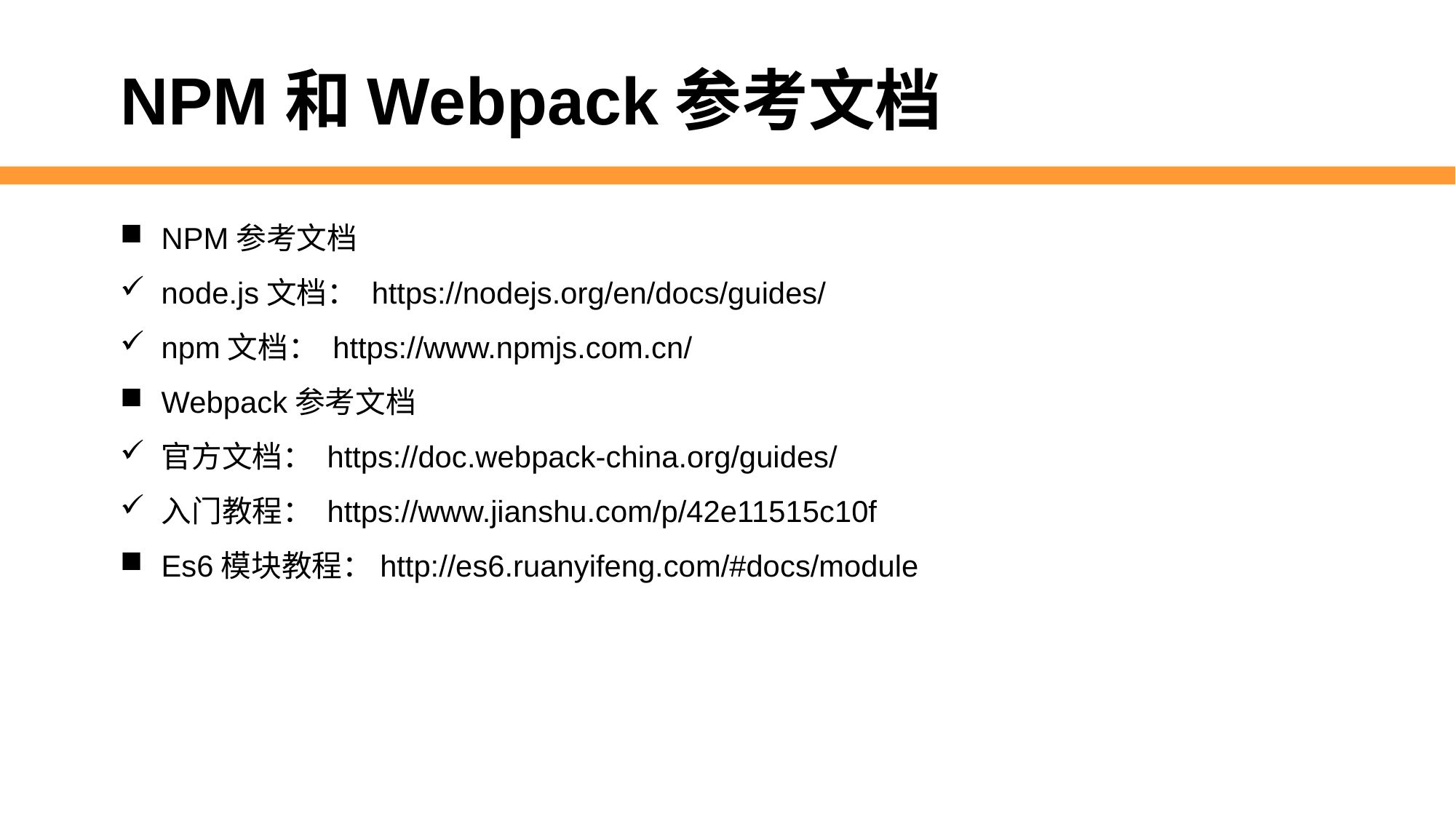

NPM和Webpack参考文档
NPM参考文档
node.js文档： https://nodejs.org/en/docs/guides/
npm文档： https://www.npmjs.com.cn/
Webpack参考文档
官方文档： https://doc.webpack-china.org/guides/
入门教程： https://www.jianshu.com/p/42e11515c10f
Es6模块教程：http://es6.ruanyifeng.com/#docs/module